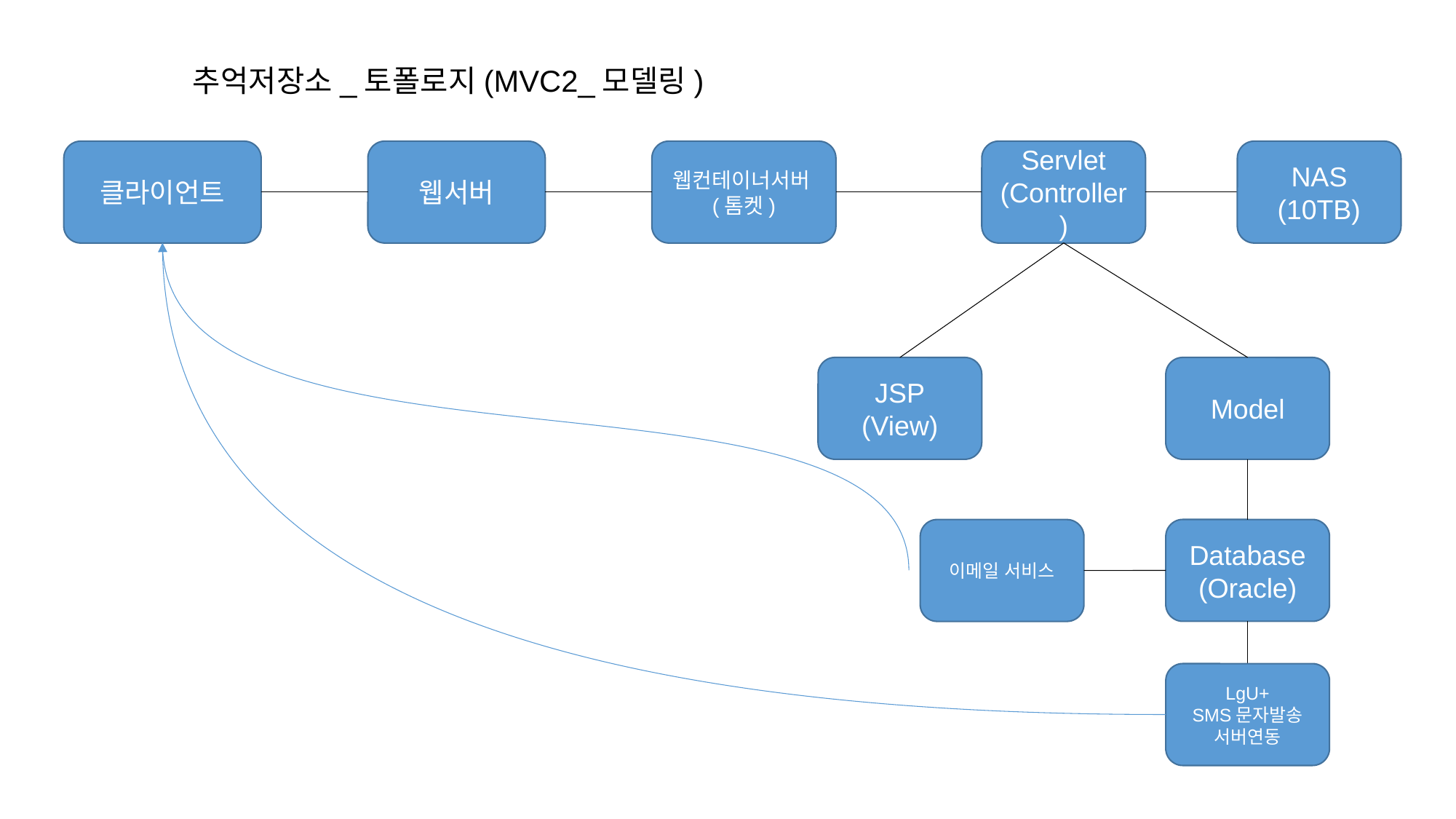

# 추억저장소_토폴로지(MVC2_모델링)
클라이언트
웹서버
웹컨테이너서버(톰켓)
Servlet
(Controller)
NAS
(10TB)
JSP
(View)
Model
Database
(Oracle)
이메일 서비스
LgU+
SMS문자발송 서버연동